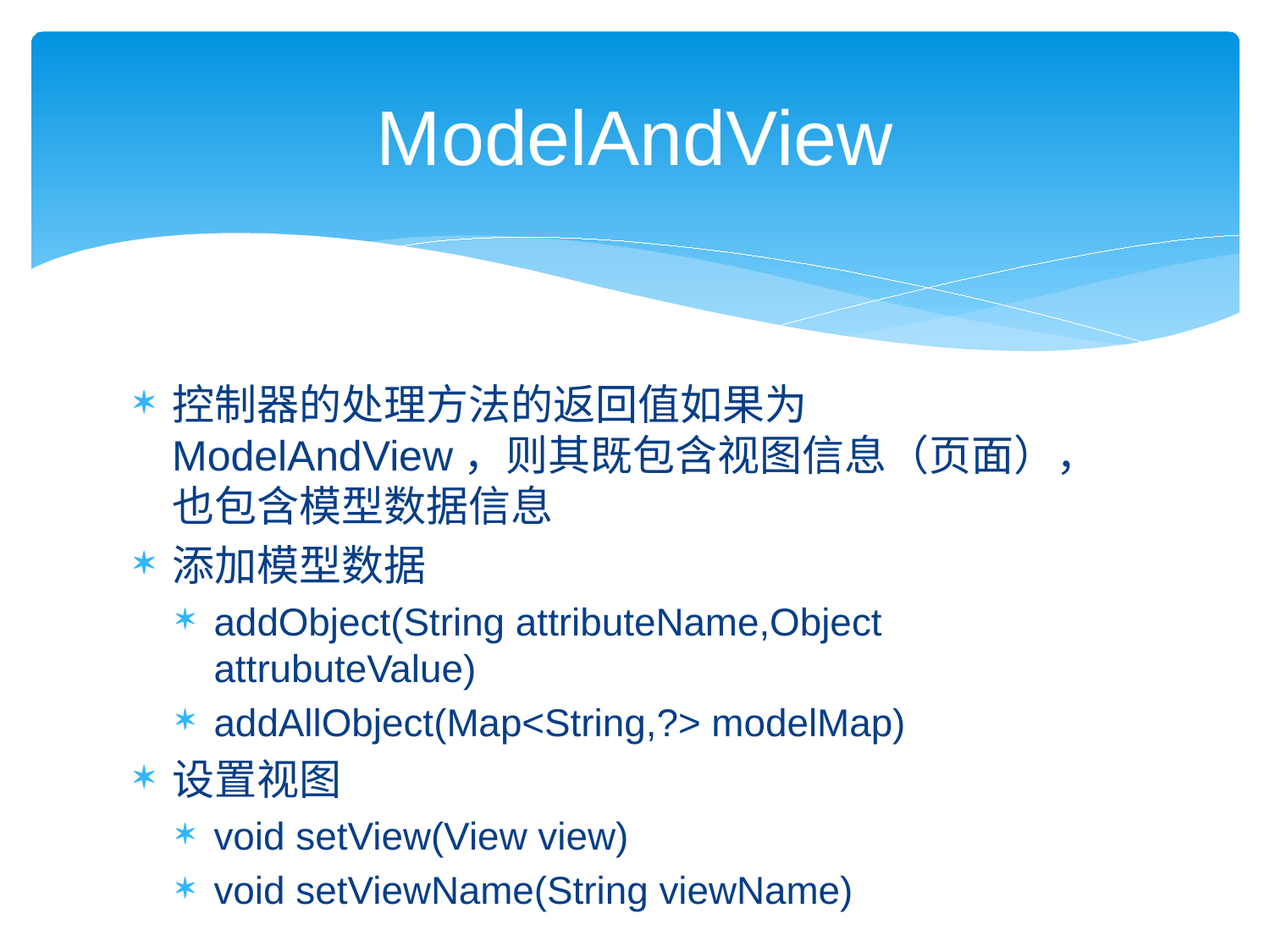

# ModelAndView
控制器的处理方法的返回值如果为ModelAndView，则其既包含视图信息（页面），也包含模型数据信息
添加模型数据
addObject(String attributeName,Object attrubuteValue)
addAllObject(Map<String,?> modelMap)
设置视图
void setView(View view)
void setViewName(String viewName)